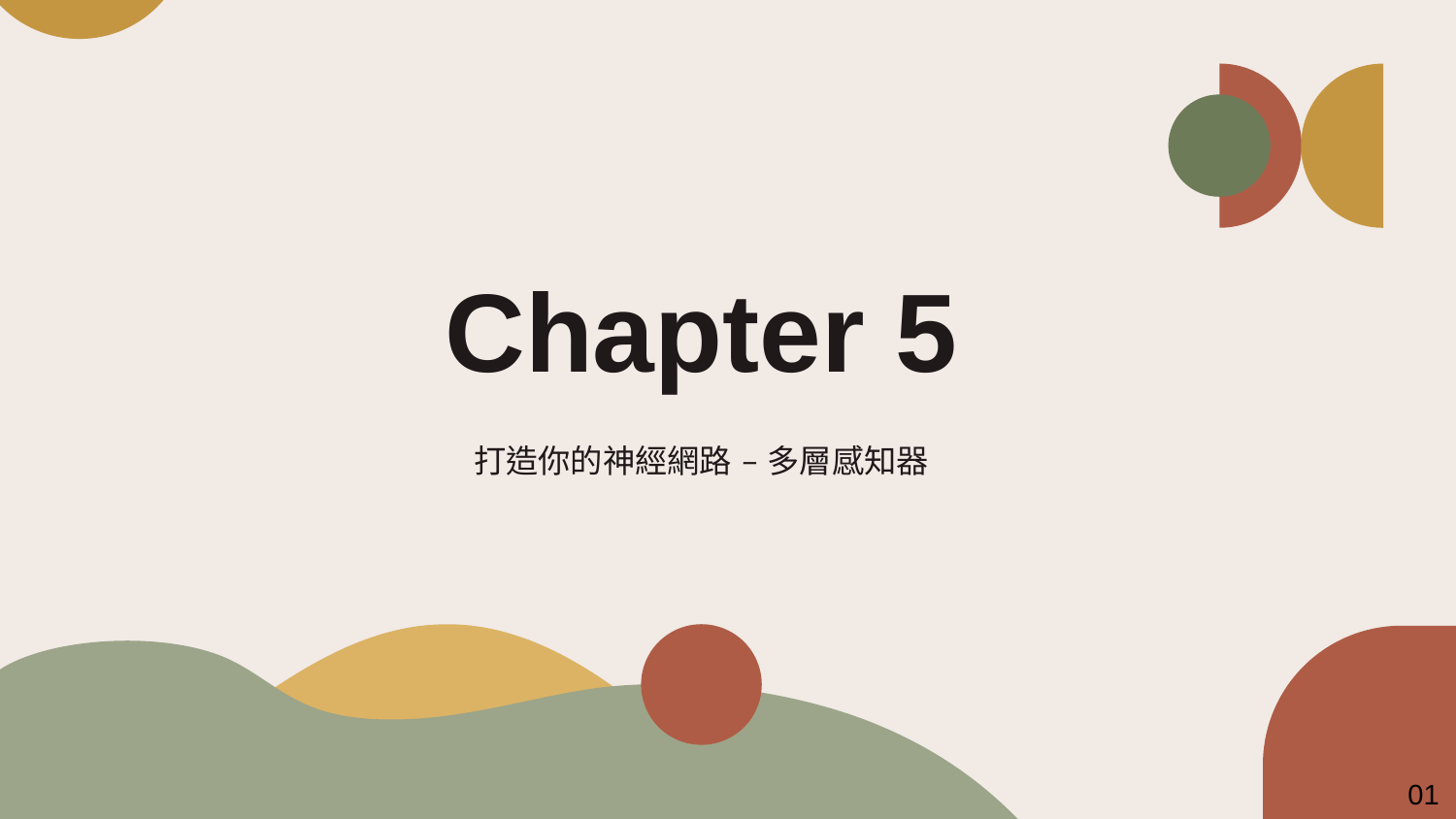

# Chapter 5
打造你的神經網路 – 多層感知器

01